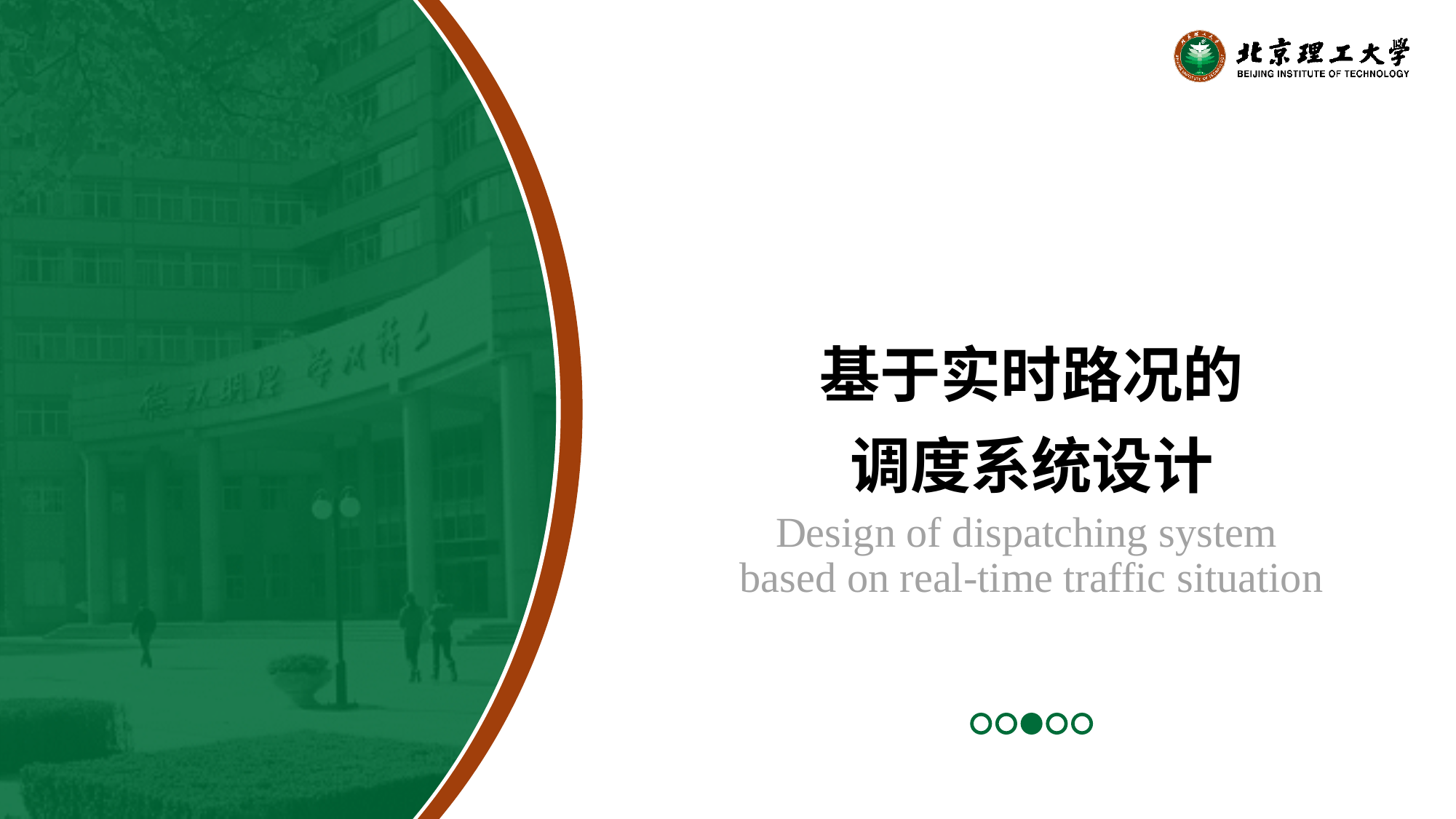

基于实时路况的
调度系统设计
Design of dispatching system
based on real-time traffic situation